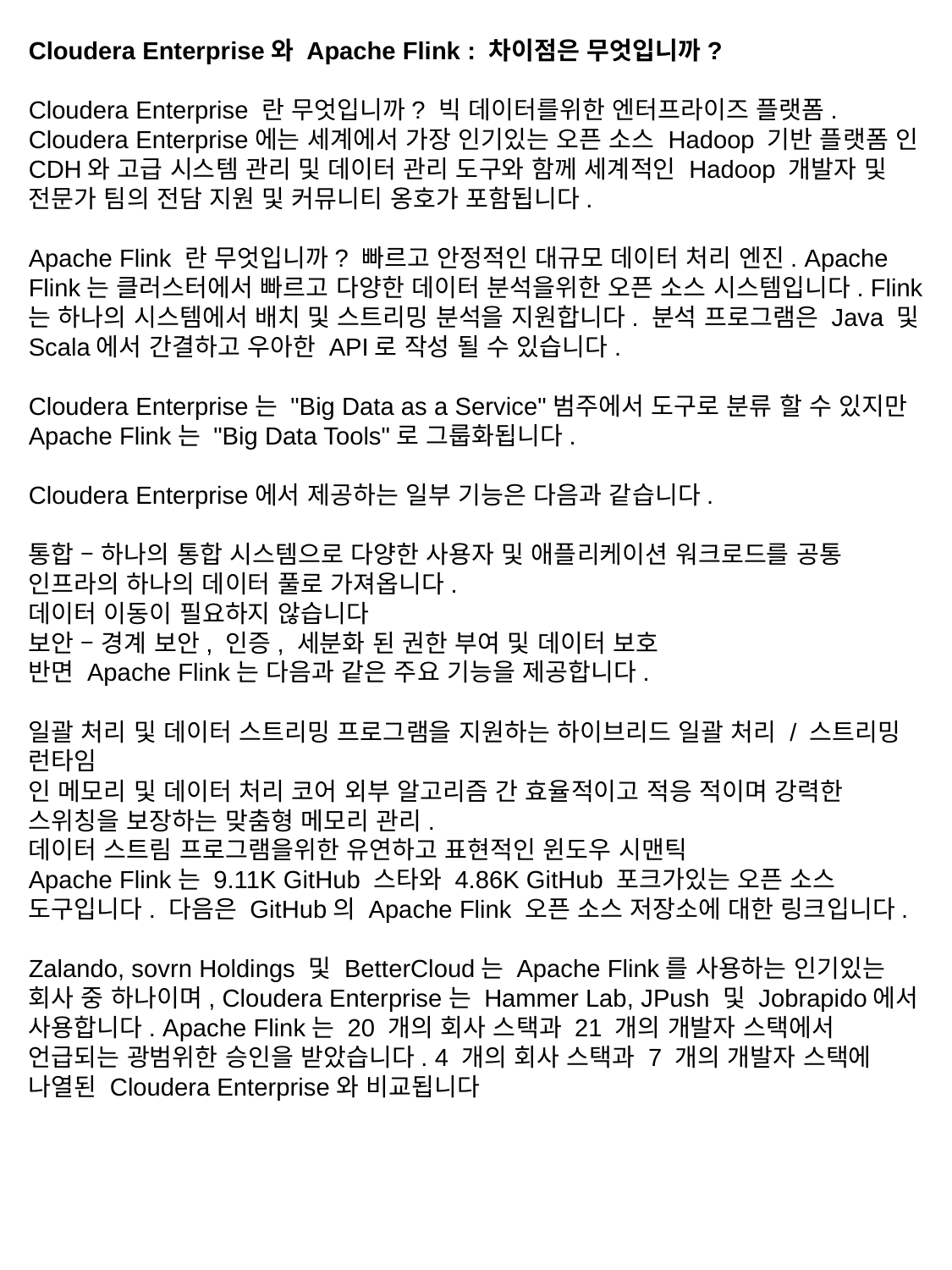

Cloudera Enterprise와 Apache Flink : 차이점은 무엇입니까?

Cloudera Enterprise 란 무엇입니까? 빅 데이터를위한 엔터프라이즈 플랫폼. Cloudera Enterprise에는 세계에서 가장 인기있는 오픈 소스 Hadoop 기반 플랫폼 인 CDH와 고급 시스템 관리 및 데이터 관리 도구와 함께 세계적인 Hadoop 개발자 및 전문가 팀의 전담 지원 및 커뮤니티 옹호가 포함됩니다.

Apache Flink 란 무엇입니까? 빠르고 안정적인 대규모 데이터 처리 엔진. Apache Flink는 클러스터에서 빠르고 다양한 데이터 분석을위한 오픈 소스 시스템입니다. Flink는 하나의 시스템에서 배치 및 스트리밍 분석을 지원합니다. 분석 프로그램은 Java 및 Scala에서 간결하고 우아한 API로 작성 될 수 있습니다.

Cloudera Enterprise는 "Big Data as a Service"범주에서 도구로 분류 할 수 있지만 Apache Flink는 "Big Data Tools"로 그룹화됩니다.

Cloudera Enterprise에서 제공하는 일부 기능은 다음과 같습니다.

통합 – 하나의 통합 시스템으로 다양한 사용자 및 애플리케이션 워크로드를 공통 인프라의 하나의 데이터 풀로 가져옵니다.
데이터 이동이 필요하지 않습니다
보안 – 경계 보안, 인증, 세분화 된 권한 부여 및 데이터 보호
반면 Apache Flink는 다음과 같은 주요 기능을 제공합니다.

일괄 처리 및 데이터 스트리밍 프로그램을 지원하는 하이브리드 일괄 처리 / 스트리밍 런타임
인 메모리 및 데이터 처리 코어 외부 알고리즘 간 효율적이고 적응 적이며 강력한 스위칭을 보장하는 맞춤형 메모리 관리.
데이터 스트림 프로그램을위한 유연하고 표현적인 윈도우 시맨틱
Apache Flink는 9.11K GitHub 스타와 4.86K GitHub 포크가있는 오픈 소스 도구입니다. 다음은 GitHub의 Apache Flink 오픈 소스 저장소에 대한 링크입니다.

Zalando, sovrn Holdings 및 BetterCloud는 Apache Flink를 사용하는 인기있는 회사 중 하나이며, Cloudera Enterprise는 Hammer Lab, JPush 및 Jobrapido에서 사용합니다. Apache Flink는 20 개의 회사 스택과 21 개의 개발자 스택에서 언급되는 광범위한 승인을 받았습니다. 4 개의 회사 스택과 7 개의 개발자 스택에 나열된 Cloudera Enterprise와 비교됩니다